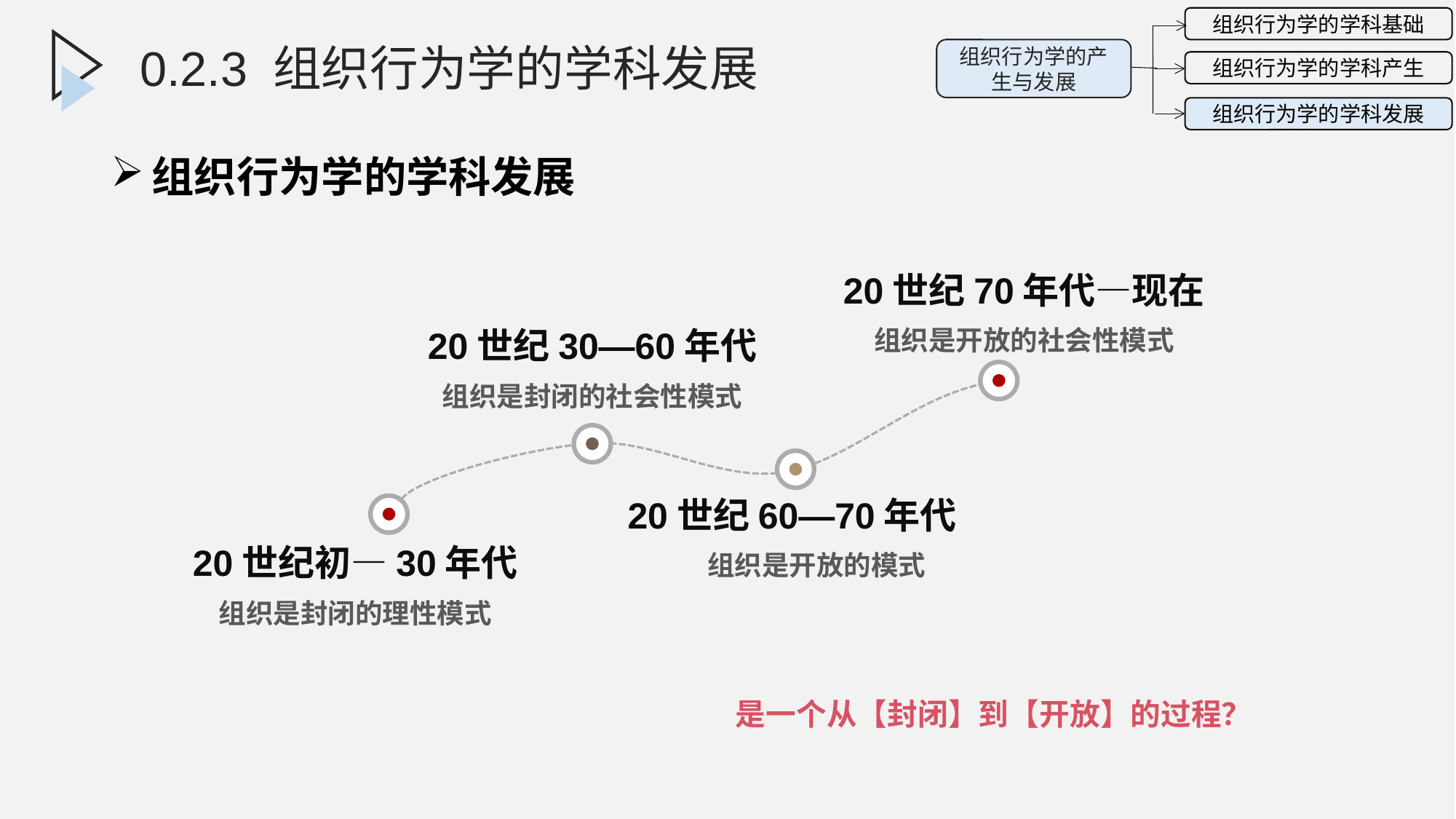

组织行为学的学科基础
组织行为学的产生与发展
组织行为学的学科产生

组织行为学的学科发展
0.2.3 组织行为学的学科发展
组织行为学的学科发展

20世纪70年代—现在
20世纪30—60年代
组织是开放的社会性模式

组织是封闭的社会性模式

20世纪60—70年代

20世纪初—30年代
组织是开放的模式
组织是封闭的理性模式
是一个从【封闭】到【开放】的过程？